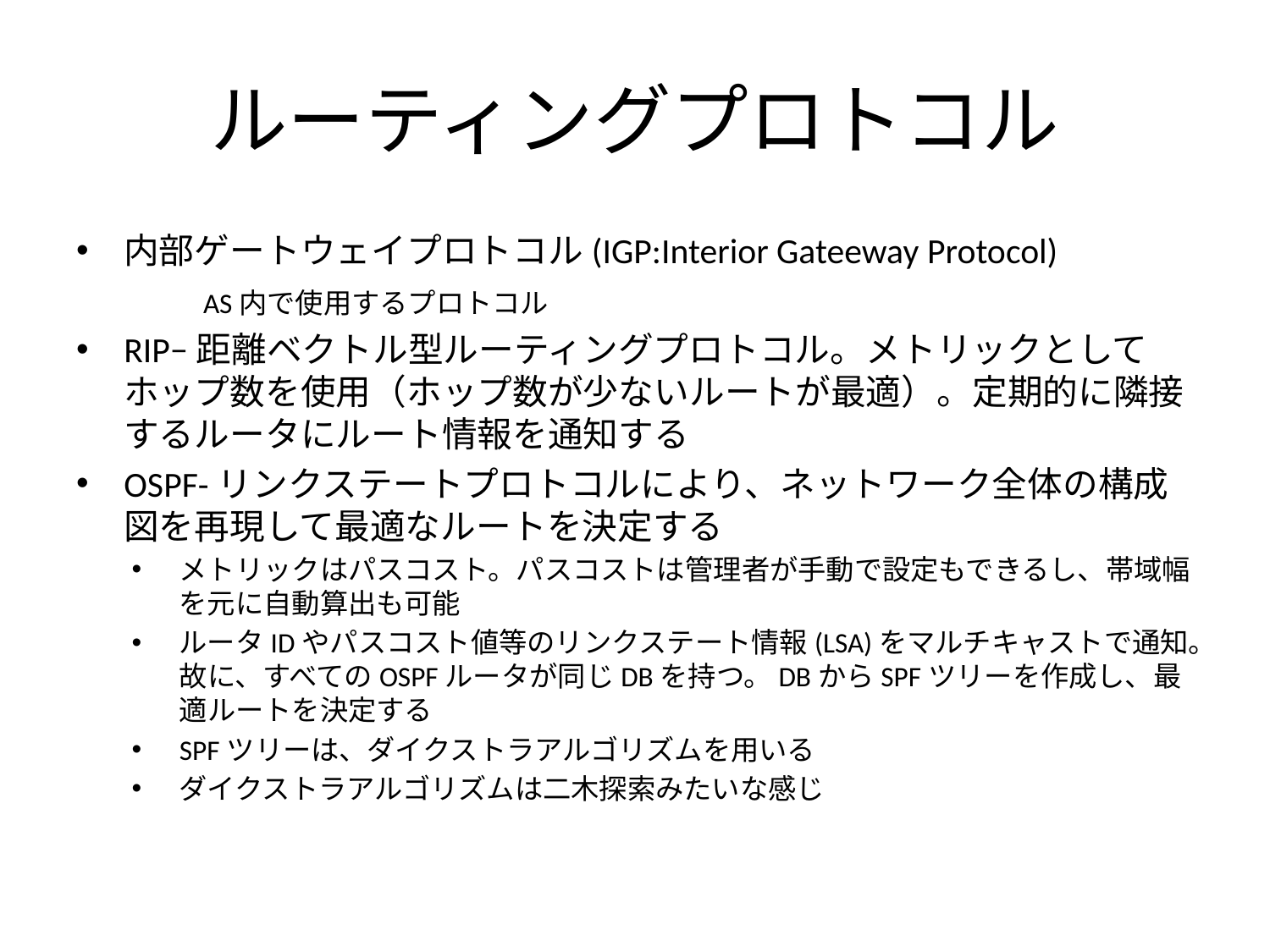

# ルーティングプロトコル
内部ゲートウェイプロトコル(IGP:Interior Gateeway Protocol)
	AS内で使用するプロトコル
RIP−距離ベクトル型ルーティングプロトコル。メトリックとしてホップ数を使用（ホップ数が少ないルートが最適）。定期的に隣接するルータにルート情報を通知する
OSPF-リンクステートプロトコルにより、ネットワーク全体の構成図を再現して最適なルートを決定する
メトリックはパスコスト。パスコストは管理者が手動で設定もできるし、帯域幅を元に自動算出も可能
ルータIDやパスコスト値等のリンクステート情報(LSA)をマルチキャストで通知。故に、すべてのOSPFルータが同じDBを持つ。DBからSPFツリーを作成し、最適ルートを決定する
SPFツリーは、ダイクストラアルゴリズムを用いる
ダイクストラアルゴリズムは二木探索みたいな感じ